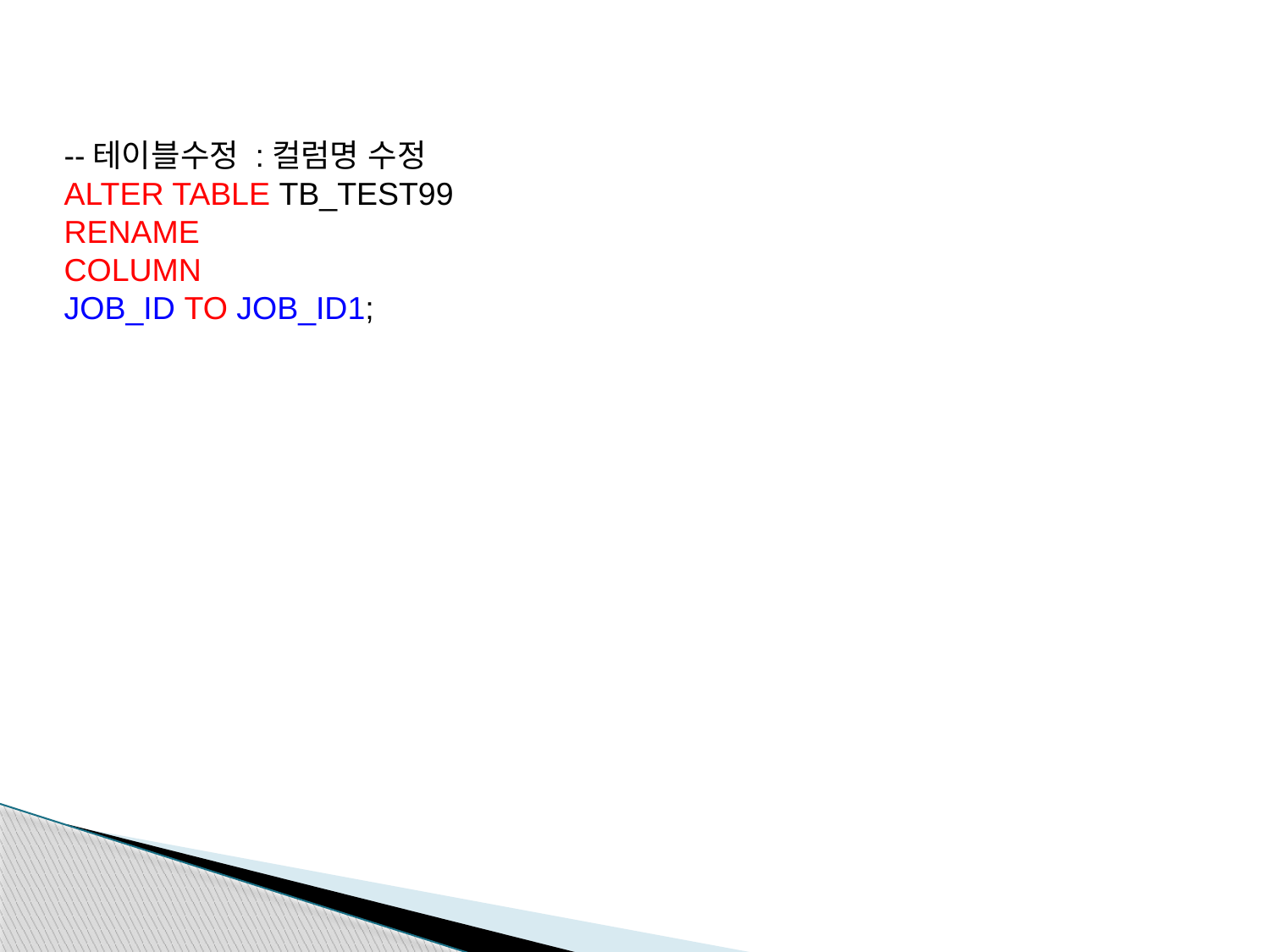

--테이블수정 :컬럼명 수정
ALTER TABLE TB_TEST99
RENAME
COLUMN
JOB_ID TO JOB_ID1;